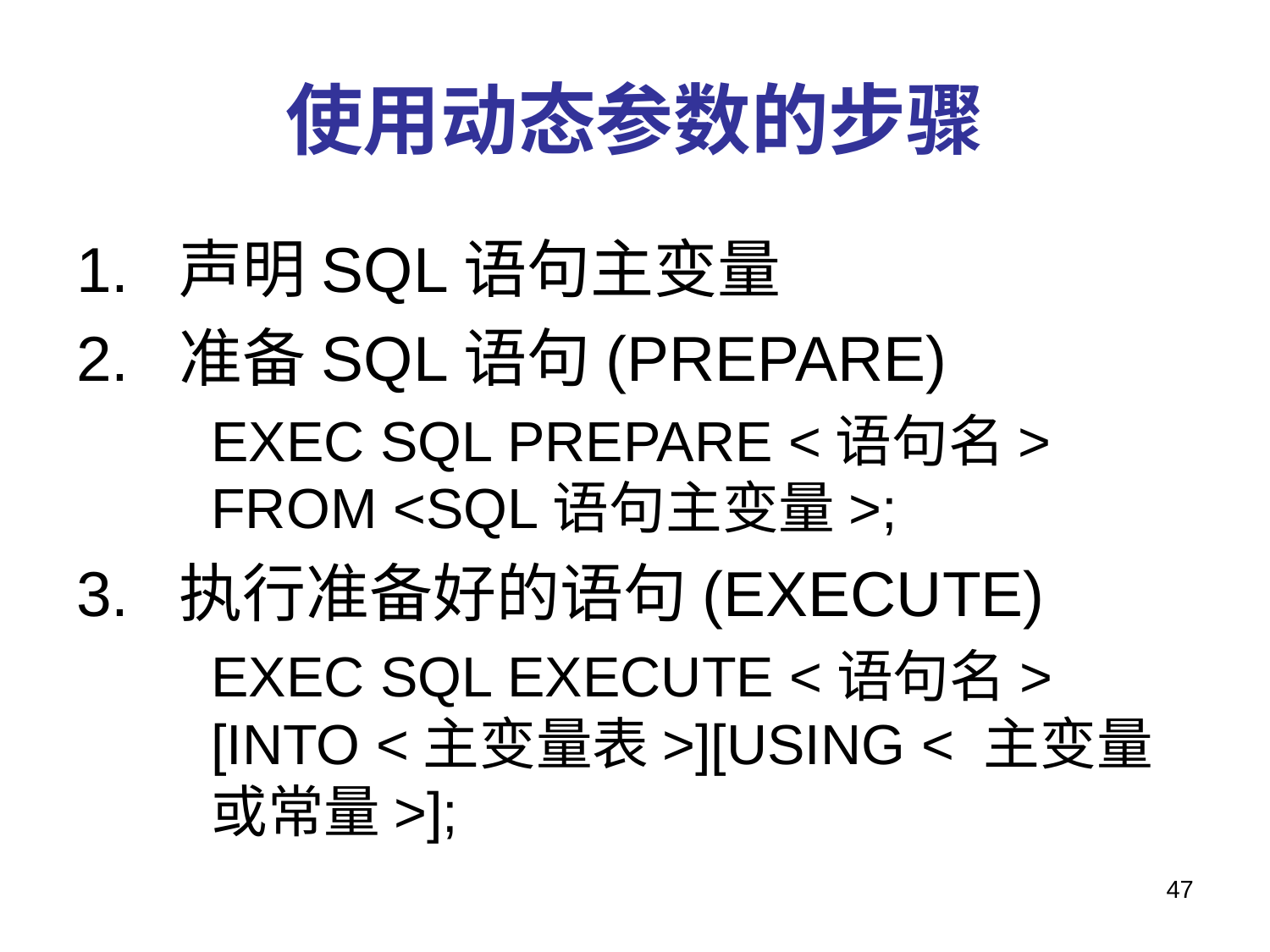

# 使用动态参数的步骤
声明SQL语句主变量
准备SQL语句(PREPARE)
	EXEC SQL PREPARE <语句名> FROM <SQL语句主变量>;
执行准备好的语句(EXECUTE)
	EXEC SQL EXECUTE <语句名> [INTO <主变量表>][USING < 主变量或常量>];

47